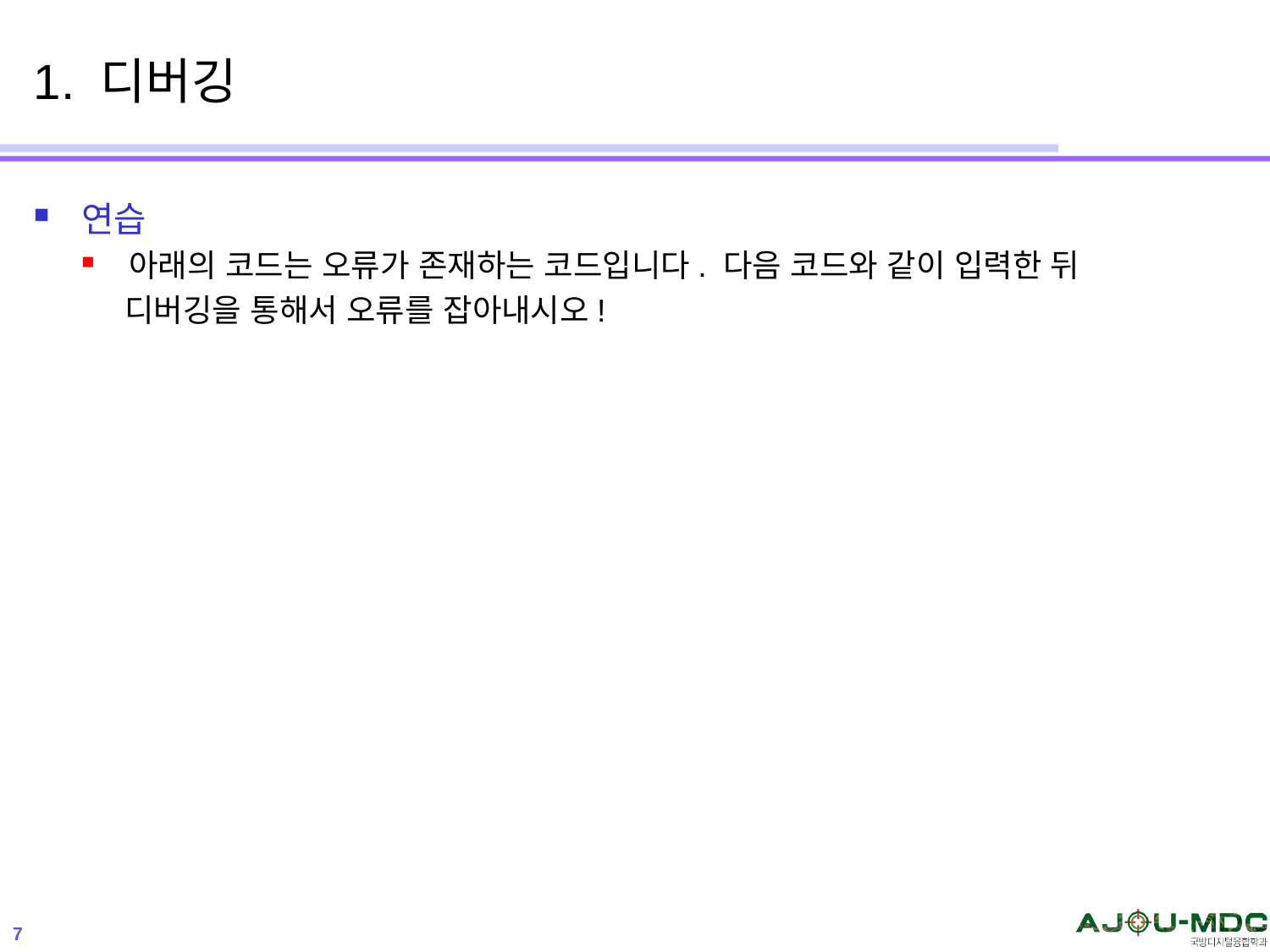

# 1. 디버깅
연습
아래의 코드는 오류가 존재하는 코드입니다. 다음 코드와 같이 입력한 뒤
    디버깅을 통해서 오류를 잡아내시오!

7